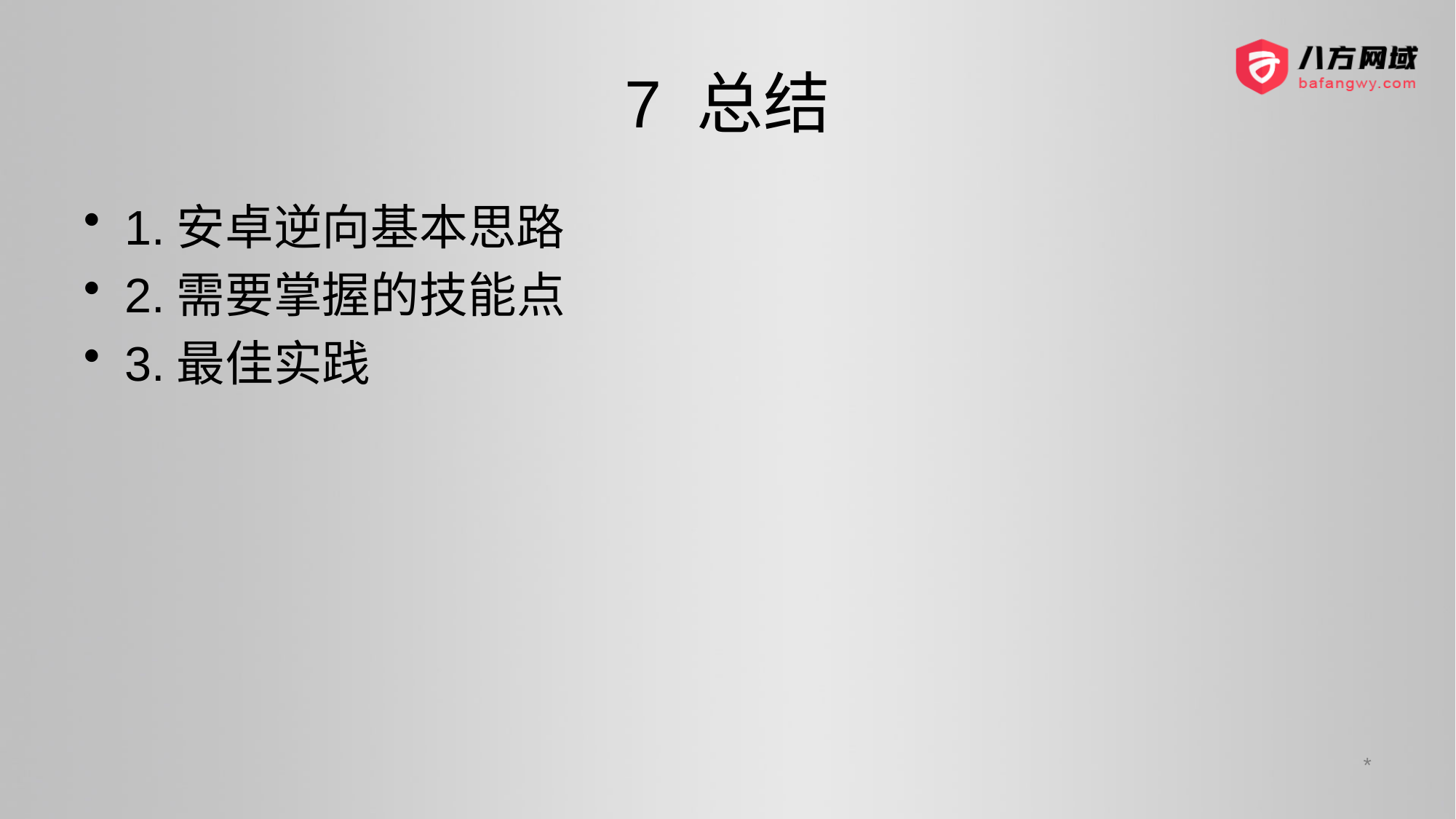

# 7 总结
1.安卓逆向基本思路
2.需要掌握的技能点
3.最佳实践
*